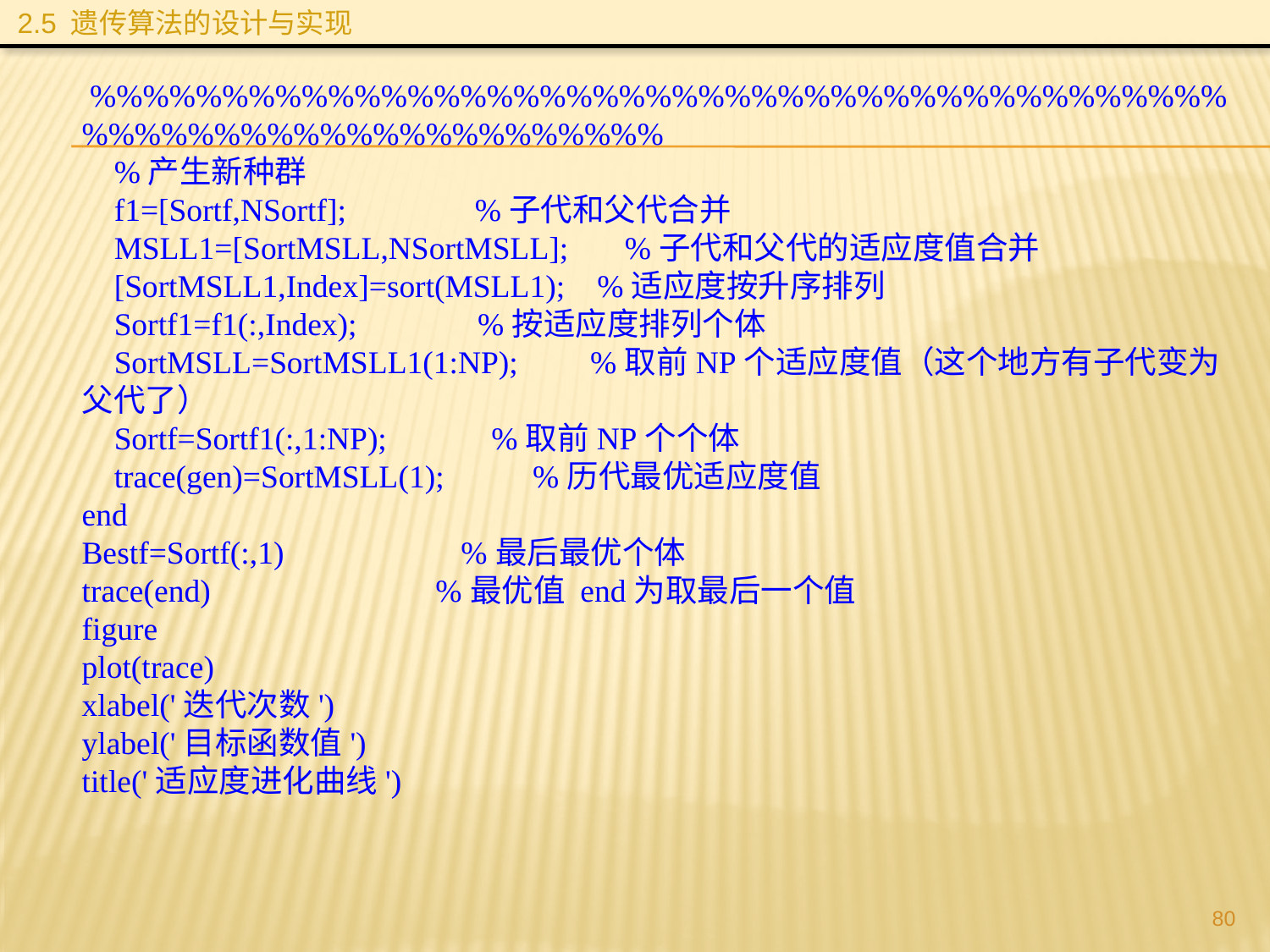

2.5 遗传算法的设计与实现

 %%%%%%%%%%%%%%%%%%%%%%%%%%%%%%%%%%%%%%%%%%%%%%%%%%%%%%%%%%%%%%%%%
    %产生新种群
    f1=[Sortf,NSortf];                %子代和父代合并
    MSLL1=[SortMSLL,NSortMSLL];       %子代和父代的适应度值合并
    [SortMSLL1,Index]=sort(MSLL1);    %适应度按升序排列
    Sortf1=f1(:,Index);               %按适应度排列个体
    SortMSLL=SortMSLL1(1:NP);         %取前NP个适应度值（这个地方有子代变为父代了）
    Sortf=Sortf1(:,1:NP);             %取前NP个个体
    trace(gen)=SortMSLL(1);           %历代最优适应度值
end
Bestf=Sortf(:,1)                      %最后最优个体
trace(end)                            %最优值 end为取最后一个值
figure
plot(trace)
xlabel('迭代次数')
ylabel('目标函数值')
title('适应度进化曲线')
80